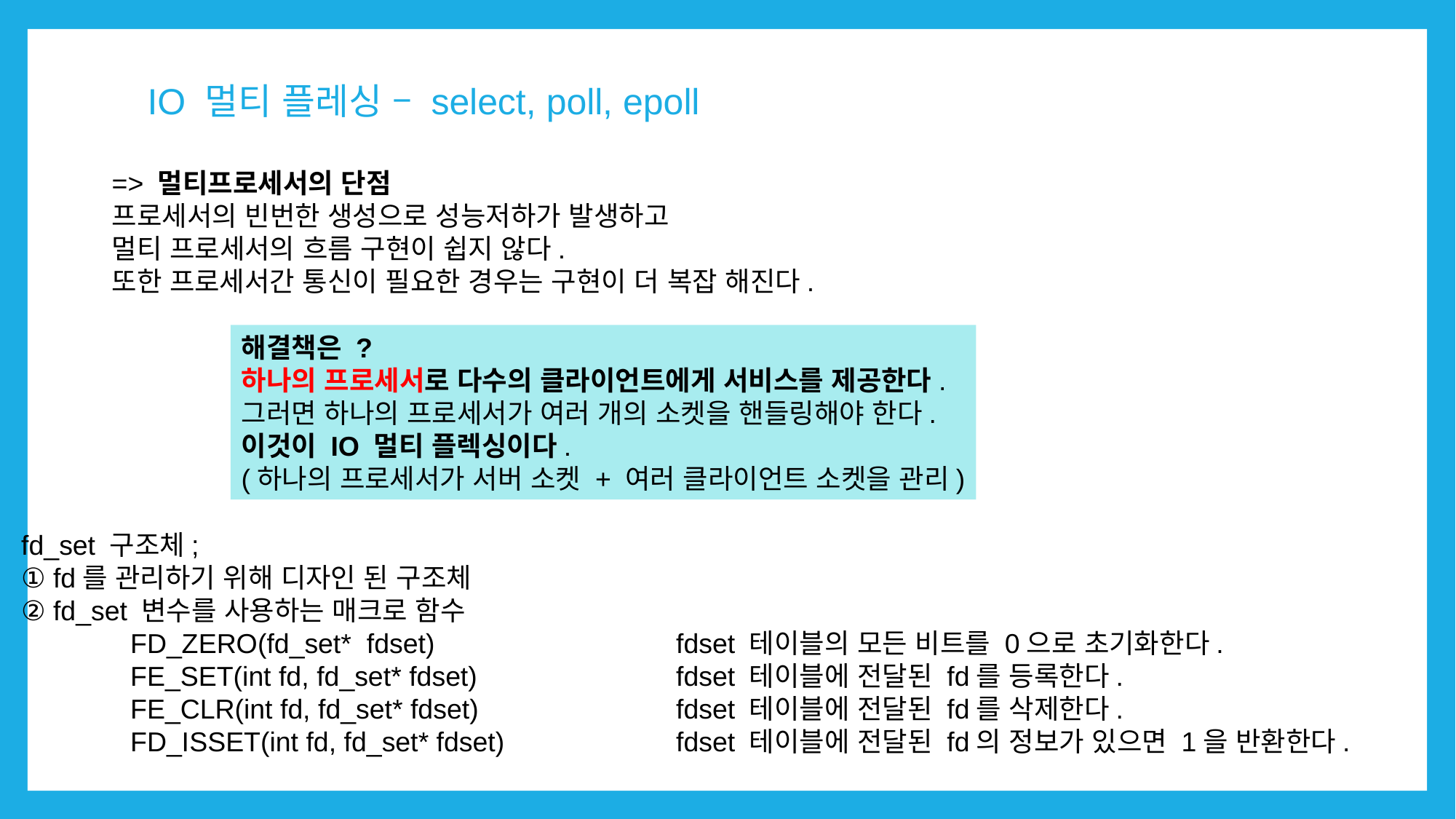

# IO 멀티 플레싱 – select, poll, epoll
=> 멀티프로세서의 단점
프로세서의 빈번한 생성으로 성능저하가 발생하고
멀티 프로세서의 흐름 구현이 쉽지 않다.
또한 프로세서간 통신이 필요한 경우는 구현이 더 복잡 해진다.
해결책은 ?
하나의 프로세서로 다수의 클라이언트에게 서비스를 제공한다.
그러면 하나의 프로세서가 여러 개의 소켓을 핸들링해야 한다.
이것이 IO 멀티 플렉싱이다.
(하나의 프로세서가 서버 소켓 + 여러 클라이언트 소켓을 관리)
fd_set 구조체;
① fd를 관리하기 위해 디자인 된 구조체
② fd_set 변수를 사용하는 매크로 함수
	FD_ZERO(fd_set*  fdset)			fdset 테이블의 모든 비트를 0으로 초기화한다.
	FE_SET(int fd, fd_set* fdset)		fdset 테이블에 전달된 fd를 등록한다.
	FE_CLR(int fd, fd_set* fdset)		fdset 테이블에 전달된 fd를 삭제한다.
	FD_ISSET(int fd, fd_set* fdset)		fdset 테이블에 전달된 fd의 정보가 있으면 1을 반환한다.